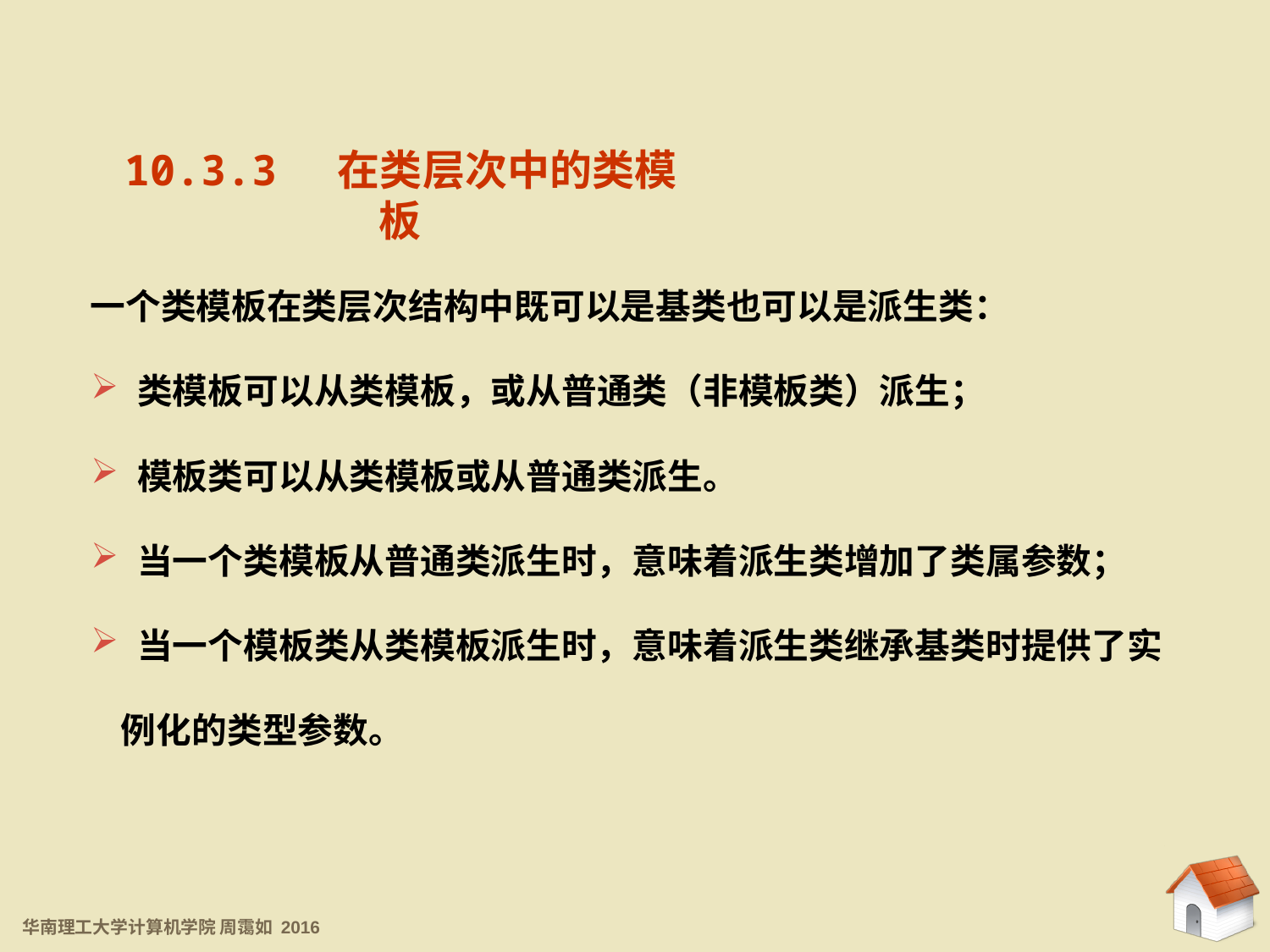

10.3.3  在类层次中的类模板
10.3.3  在类层次中的类模板
   一个类模板在类层次结构中既可以是基类也可以是派生类：
 类模板可以从类模板，或从普通类（非模板类）派生；
 模板类可以从类模板或从普通类派生。
 当一个类模板从普通类派生时，意味着派生类增加了类属参数；
 当一个模板类从类模板派生时，意味着派生类继承基类时提供了实例化的类型参数。